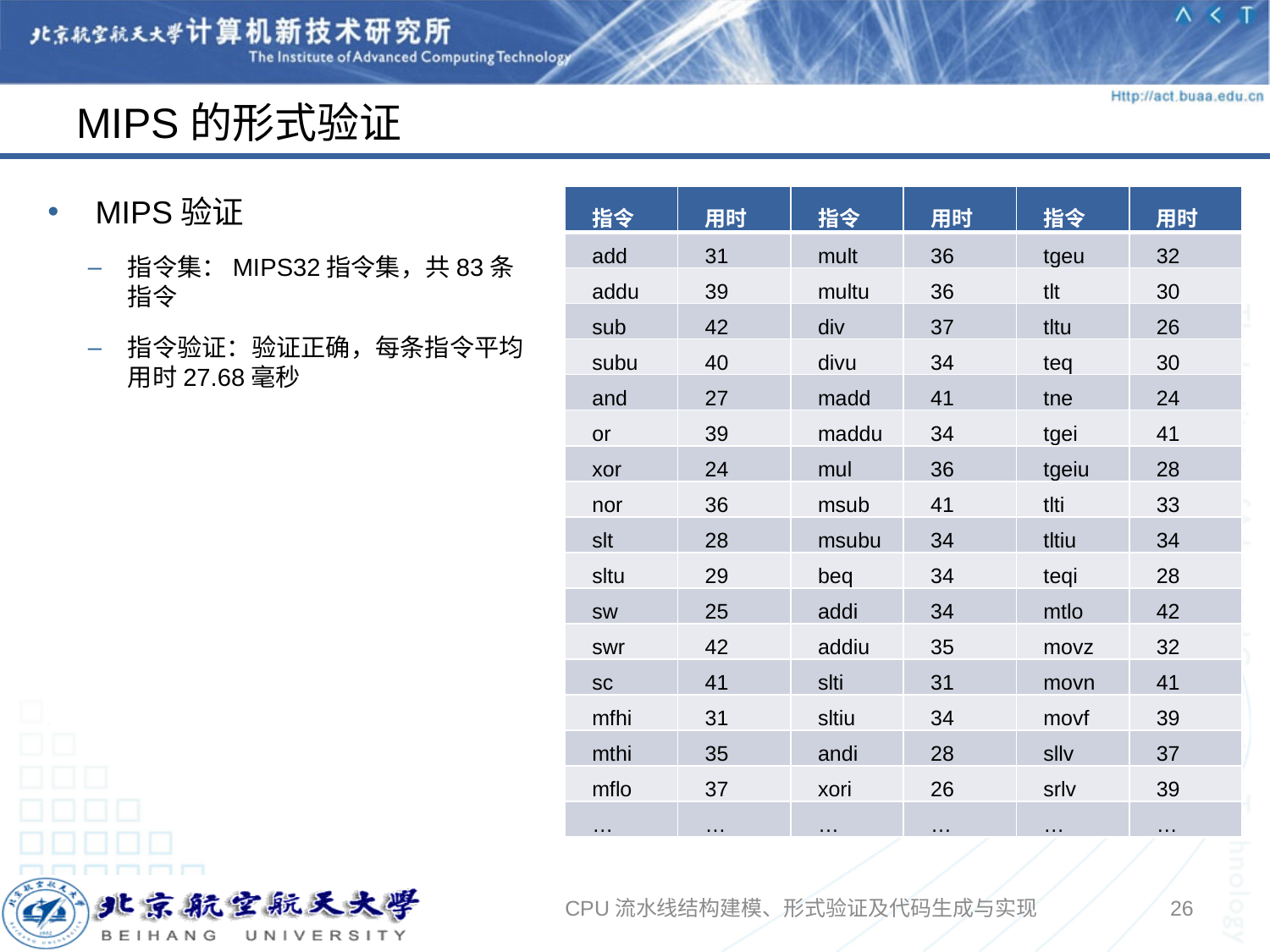

# MIPS的形式验证
MIPS验证
指令集：MIPS32指令集，共83条指令
指令验证：验证正确，每条指令平均用时27.68毫秒

| 指令 | 用时 | 指令 | 用时 | 指令 | 用时 |
| --- | --- | --- | --- | --- | --- |
| add | 31 | mult | 36 | tgeu | 32 |
| addu | 39 | multu | 36 | tlt | 30 |
| sub | 42 | div | 37 | tltu | 26 |
| subu | 40 | divu | 34 | teq | 30 |
| and | 27 | madd | 41 | tne | 24 |
| or | 39 | maddu | 34 | tgei | 41 |
| xor | 24 | mul | 36 | tgeiu | 28 |
| nor | 36 | msub | 41 | tlti | 33 |
| slt | 28 | msubu | 34 | tltiu | 34 |
| sltu | 29 | beq | 34 | teqi | 28 |
| sw | 25 | addi | 34 | mtlo | 42 |
| swr | 42 | addiu | 35 | movz | 32 |
| sc | 41 | slti | 31 | movn | 41 |
| mfhi | 31 | sltiu | 34 | movf | 39 |
| mthi | 35 | andi | 28 | sllv | 37 |
| mflo | 37 | xori | 26 | srlv | 39 |
| … | … | … | … | … | … |
CPU流水线结构建模、形式验证及代码生成与实现
26